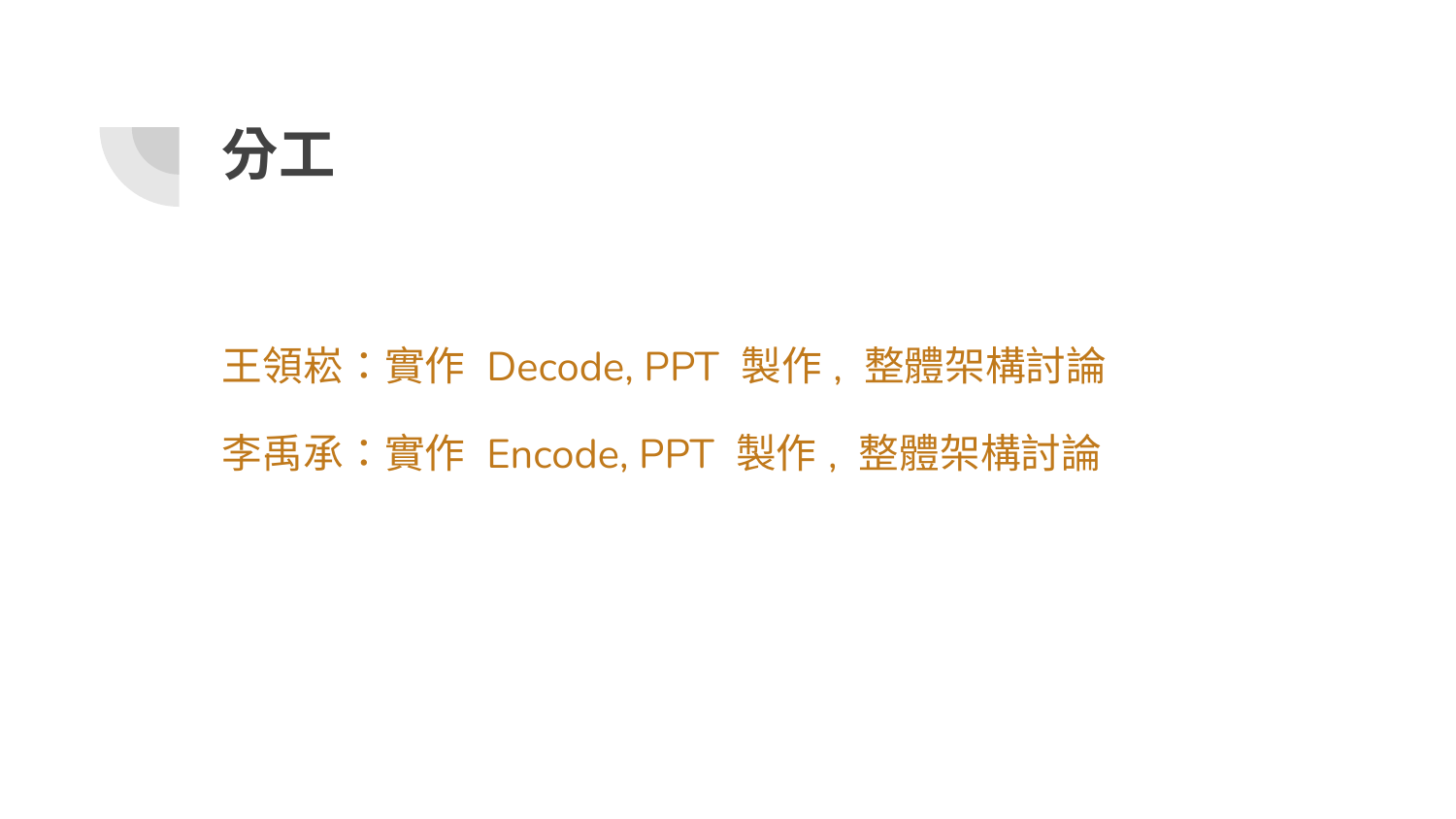

# 分工
王領崧：實作 Decode, PPT 製作, 整體架構討論
李禹承：實作 Encode, PPT 製作, 整體架構討論